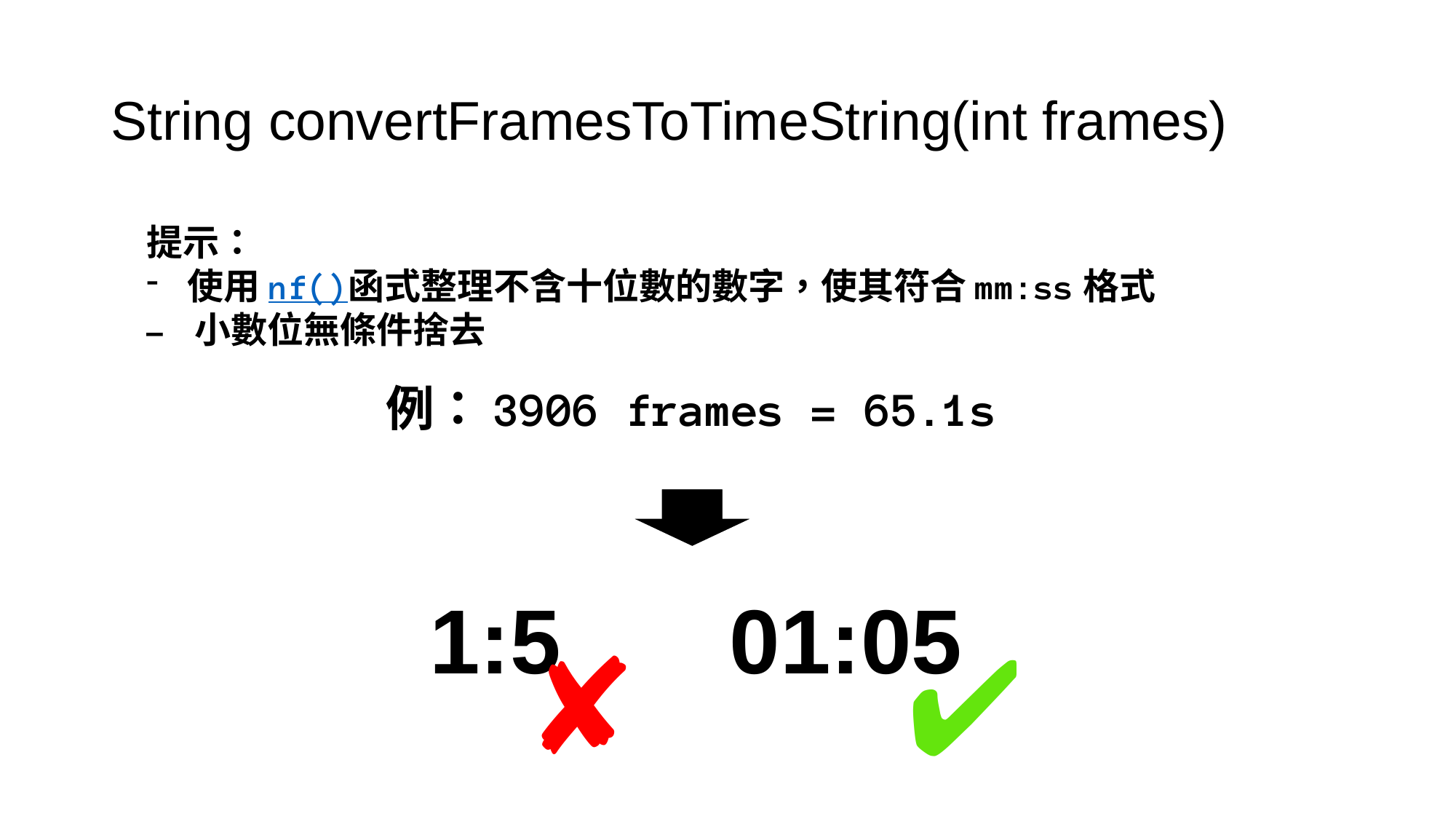

# String convertFramesToTimeString(int frames)
提示：
使用nf()函式整理不含十位數的數字，使其符合mm:ss格式
- 小數位無條件捨去
例：3906 frames = 65.1s

1:5
01:05
✘
✔